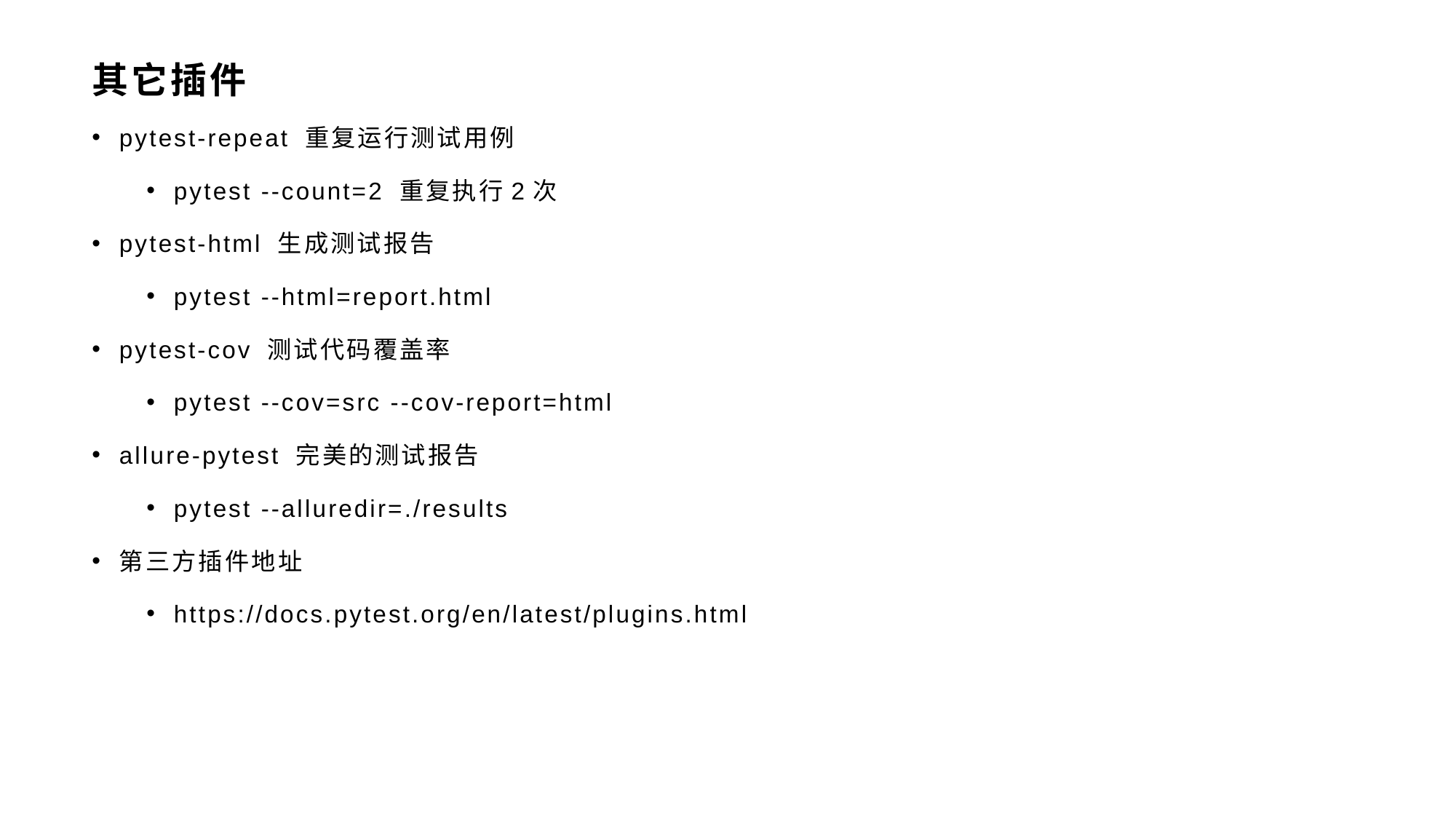

# 其它插件
pytest-repeat 重复运行测试用例
pytest --count=2 重复执行2次
pytest-html 生成测试报告
pytest --html=report.html
pytest-cov 测试代码覆盖率
pytest --cov=src --cov-report=html
allure-pytest 完美的测试报告
pytest --alluredir=./results
第三方插件地址
https://docs.pytest.org/en/latest/plugins.html